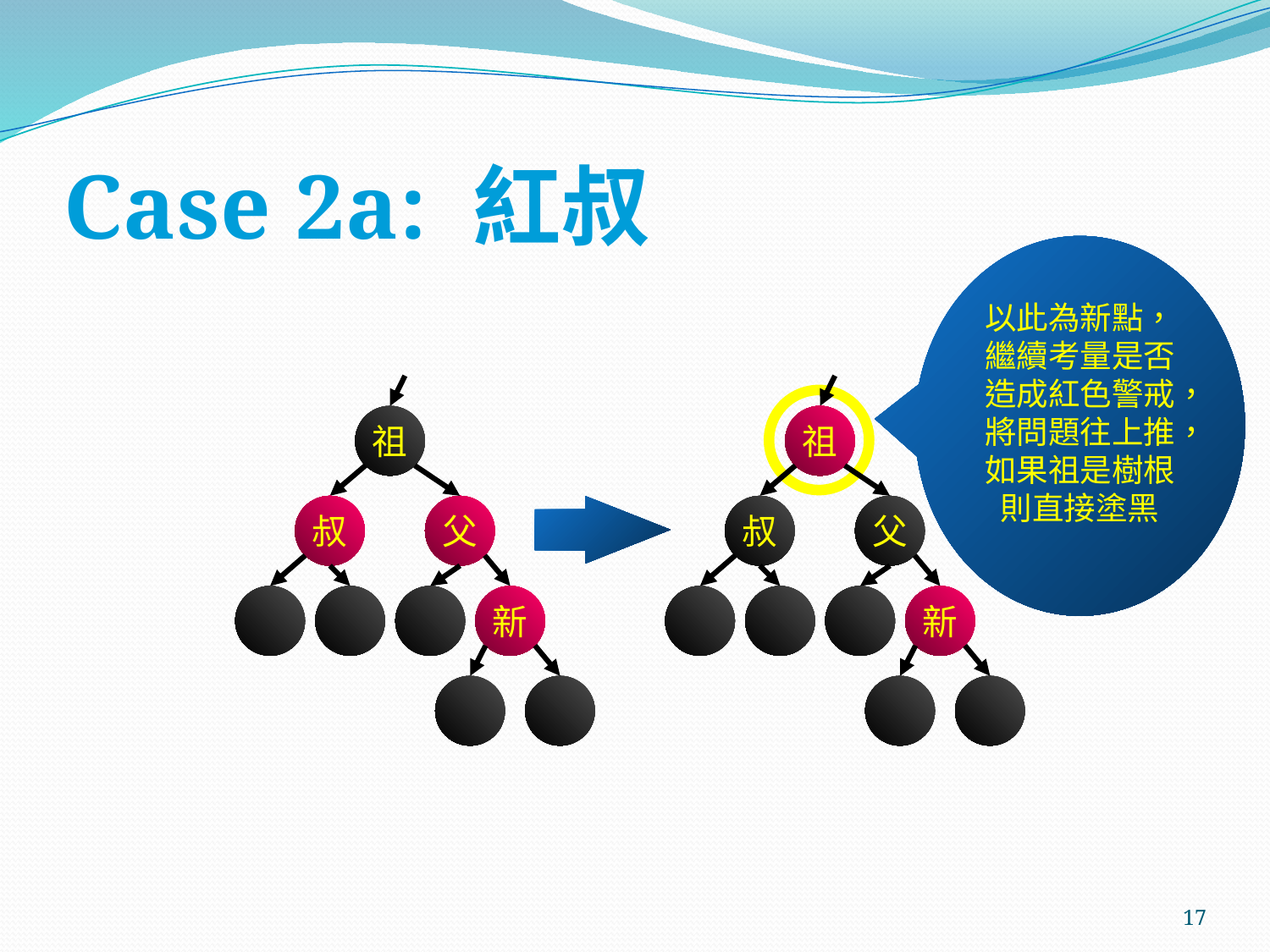

# Case 2a: 紅叔
以此為新點，繼續考量是否造成紅色警戒，將問題往上推，如果祖是樹根則直接塗黑

祖
祖
叔
父
叔
父

新

新

17